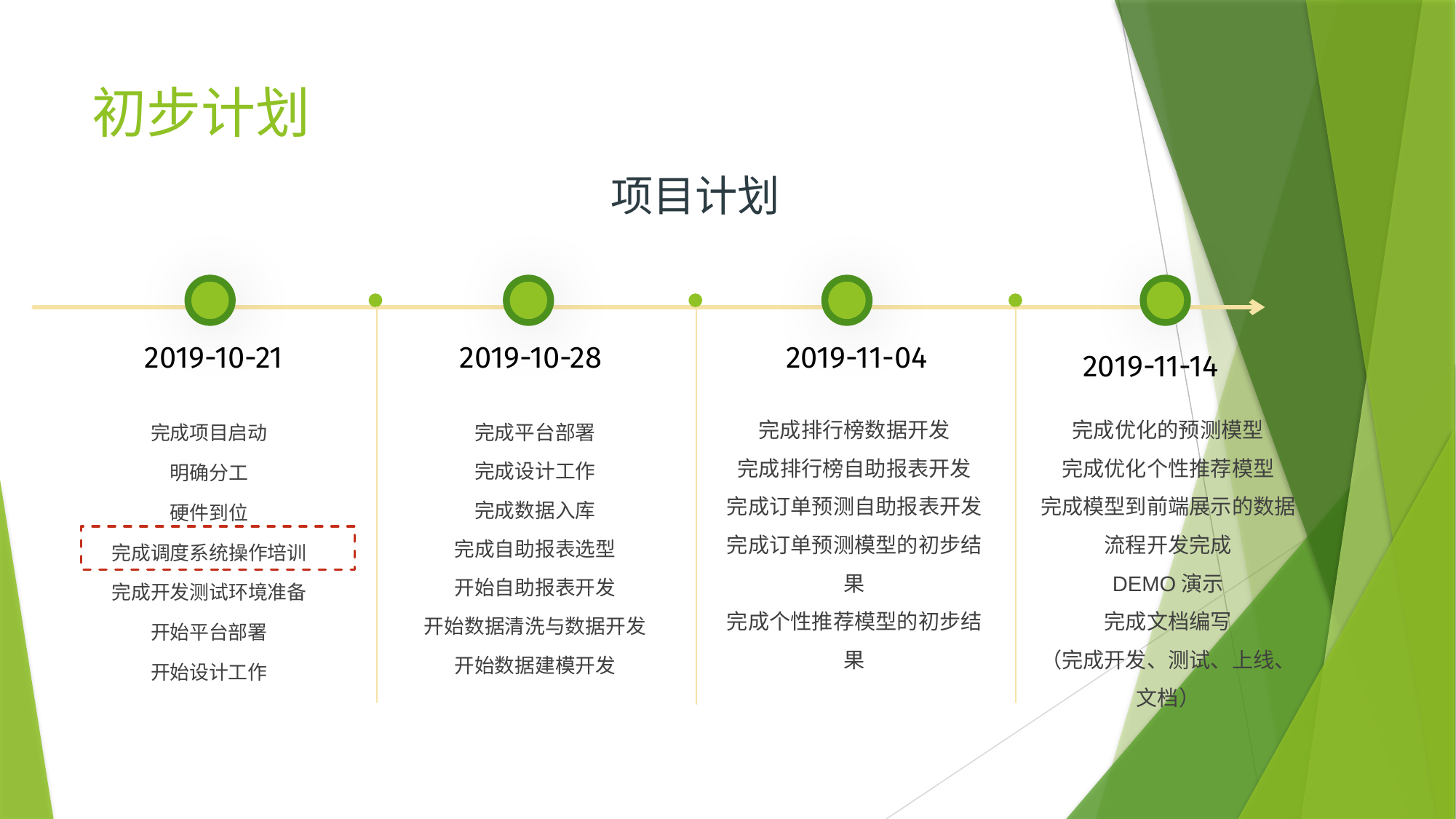

# 初步计划
项目计划

2019-10-28
2019-11-14
2019-10-21
2019-11-04
完成排行榜数据开发
完成排行榜自助报表开发
完成订单预测自助报表开发
完成订单预测模型的初步结果
完成个性推荐模型的初步结果
完成优化的预测模型
完成优化个性推荐模型
完成模型到前端展示的数据流程开发完成
DEMO演示
完成文档编写
（完成开发、测试、上线、文档）
完成项目启动
明确分工
硬件到位
完成调度系统操作培训
完成开发测试环境准备
开始平台部署
开始设计工作

完成平台部署
完成设计工作
完成数据入库
完成自助报表选型
开始自助报表开发
开始数据清洗与数据开发
开始数据建模开发